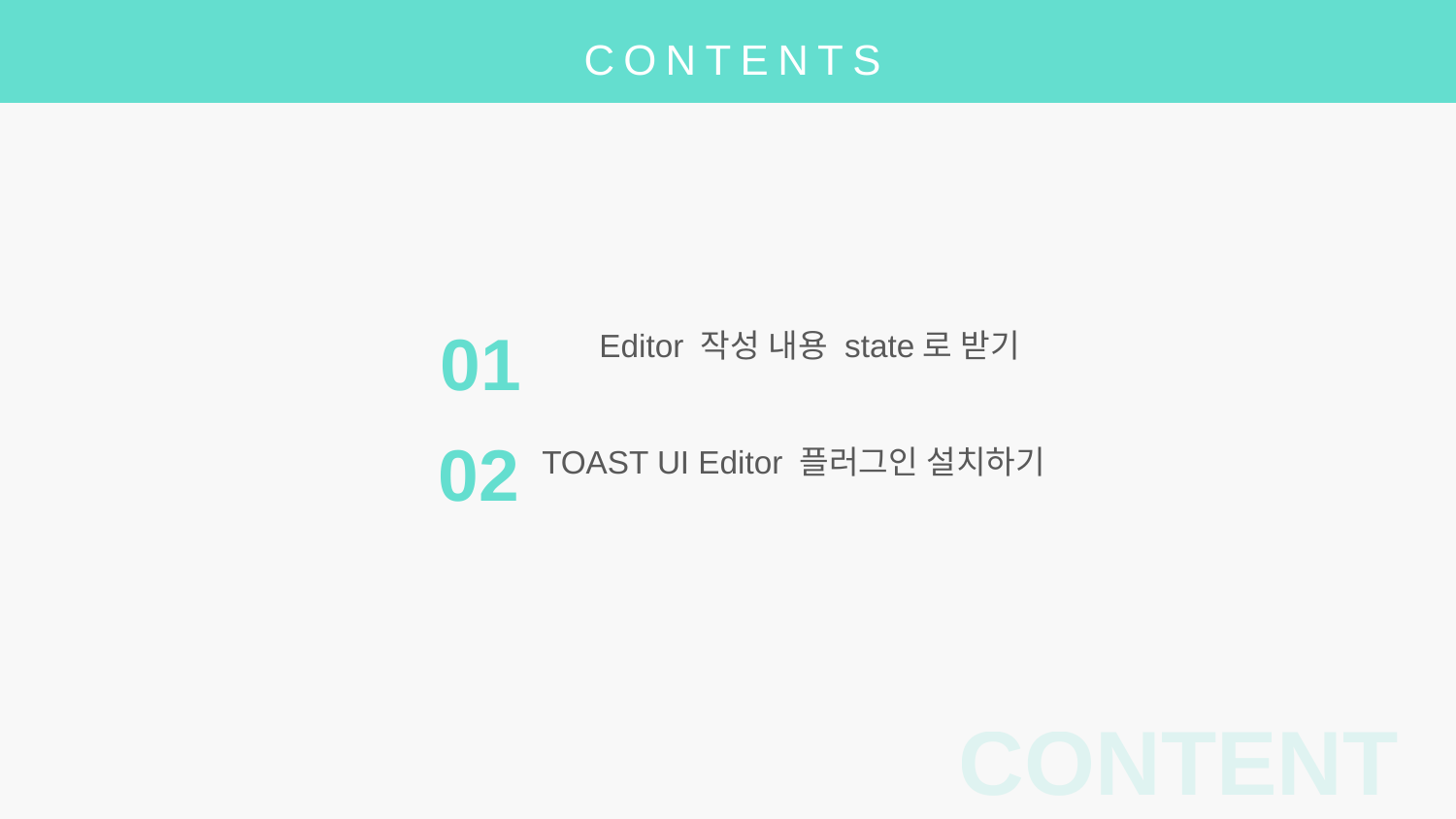

CONTENTS
01
Editor 작성 내용 state로 받기
02
TOAST UI Editor 플러그인 설치하기
CONTENTS